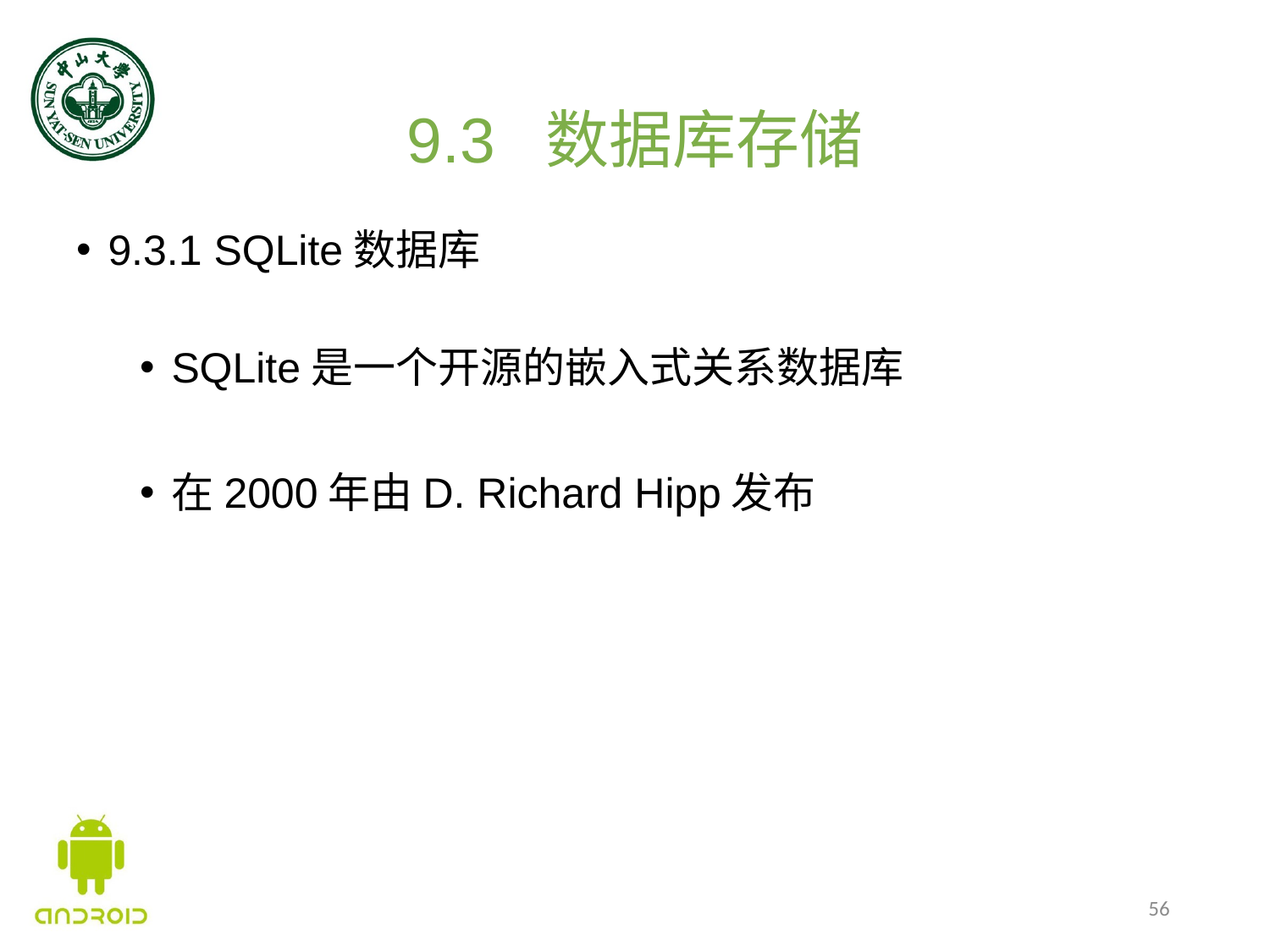

# 9.3  数据库存储
9.3.1 SQLite数据库

SQLite是一个开源的嵌入式关系数据库

在2000年由D. Richard Hipp发布
56